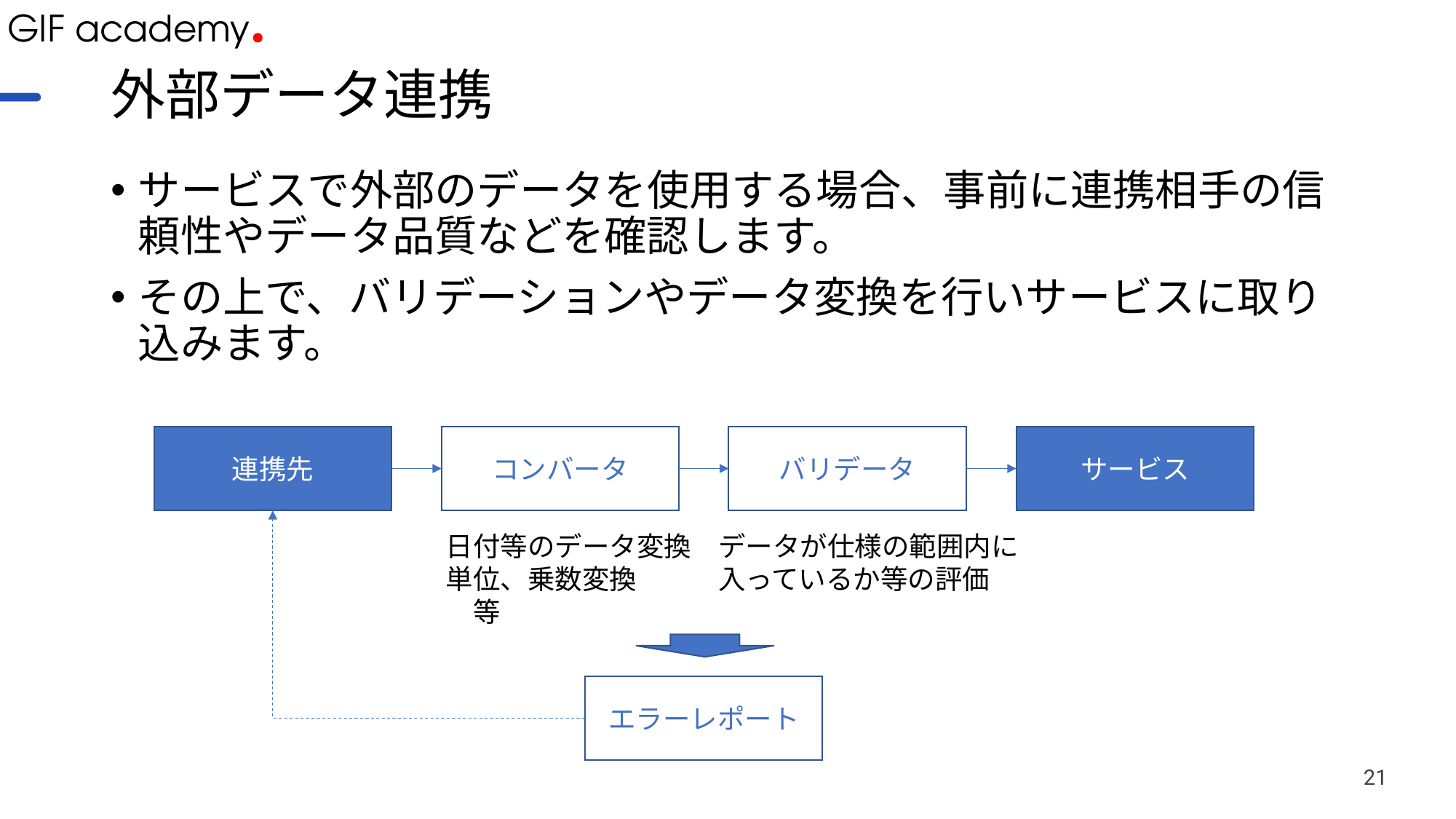

# 外部データ連携
サービスで外部のデータを使用する場合、事前に連携相手の信頼性やデータ品質などを確認します。
その上で、バリデーションやデータ変換を行いサービスに取り込みます。
連携先
コンバータ
サービス
バリデータ
データが仕様の範囲内に入っているか等の評価
日付等のデータ変換
単位、乗数変換
　等

エラーレポート
21